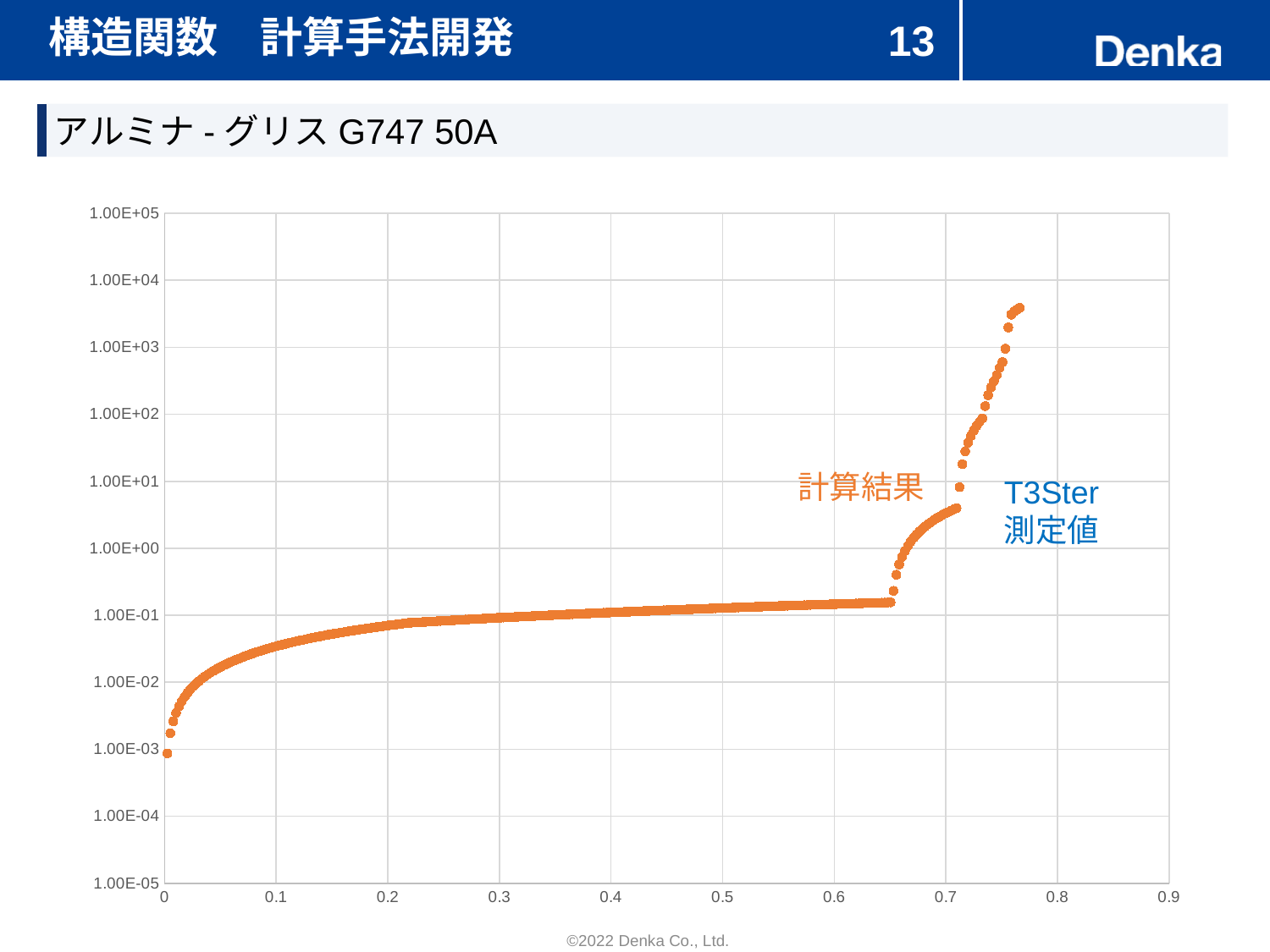

# 構造関数　計算手法開発
13
アルミナ-グリスG747 50A

### Chart

| Category | Cth  [Ws / K] |  |
|---|---|---|
計算結果
T3Ster
測定値